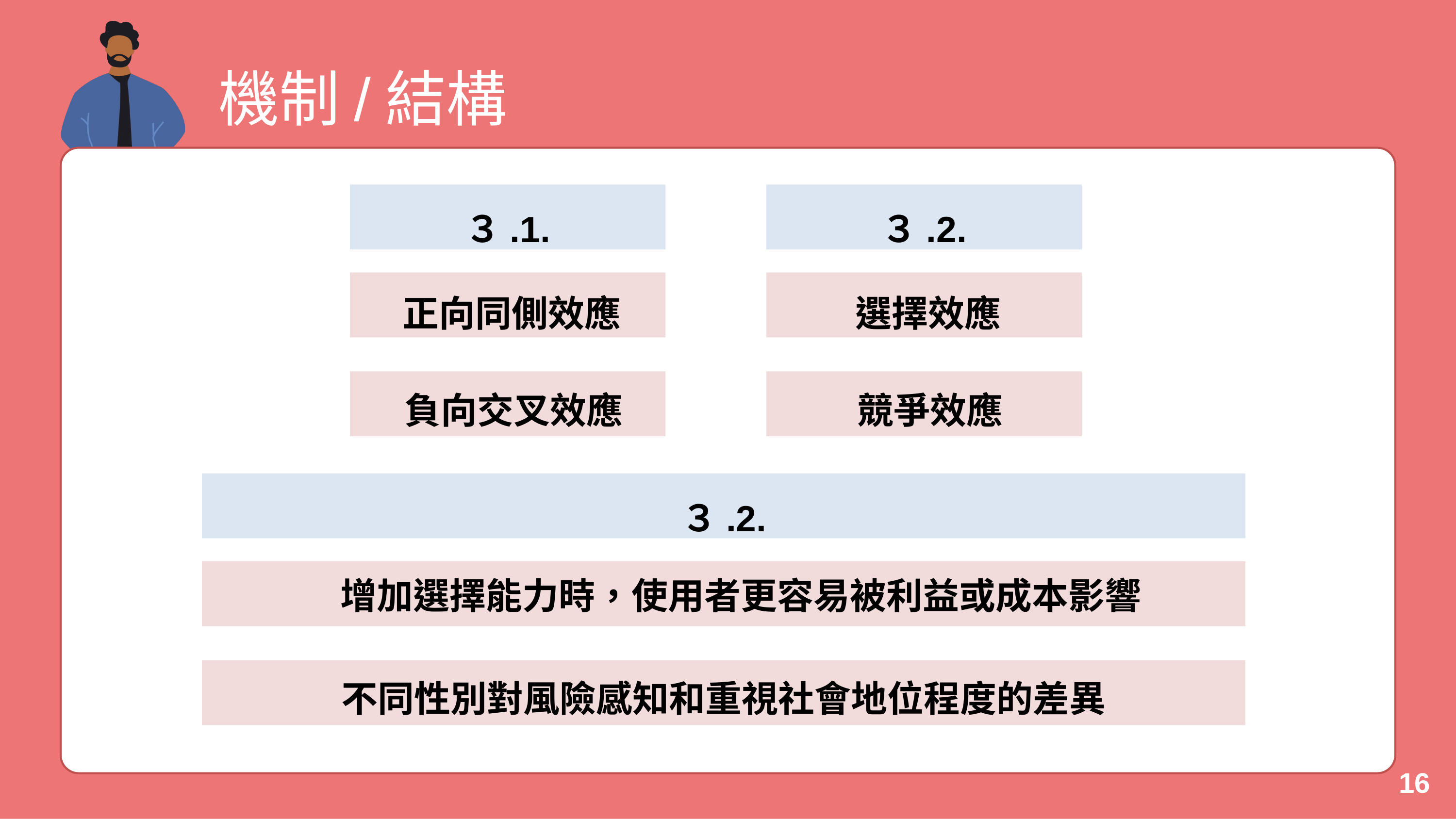

機制/結構

正向同側效應
３.1.
負向交叉效應

選擇效應
３.2.
競爭效應

不同性別對風險感知和重視社會地位程度的差異
增加選擇能力時，使用者更容易被利益或成本影響
３.2.
16